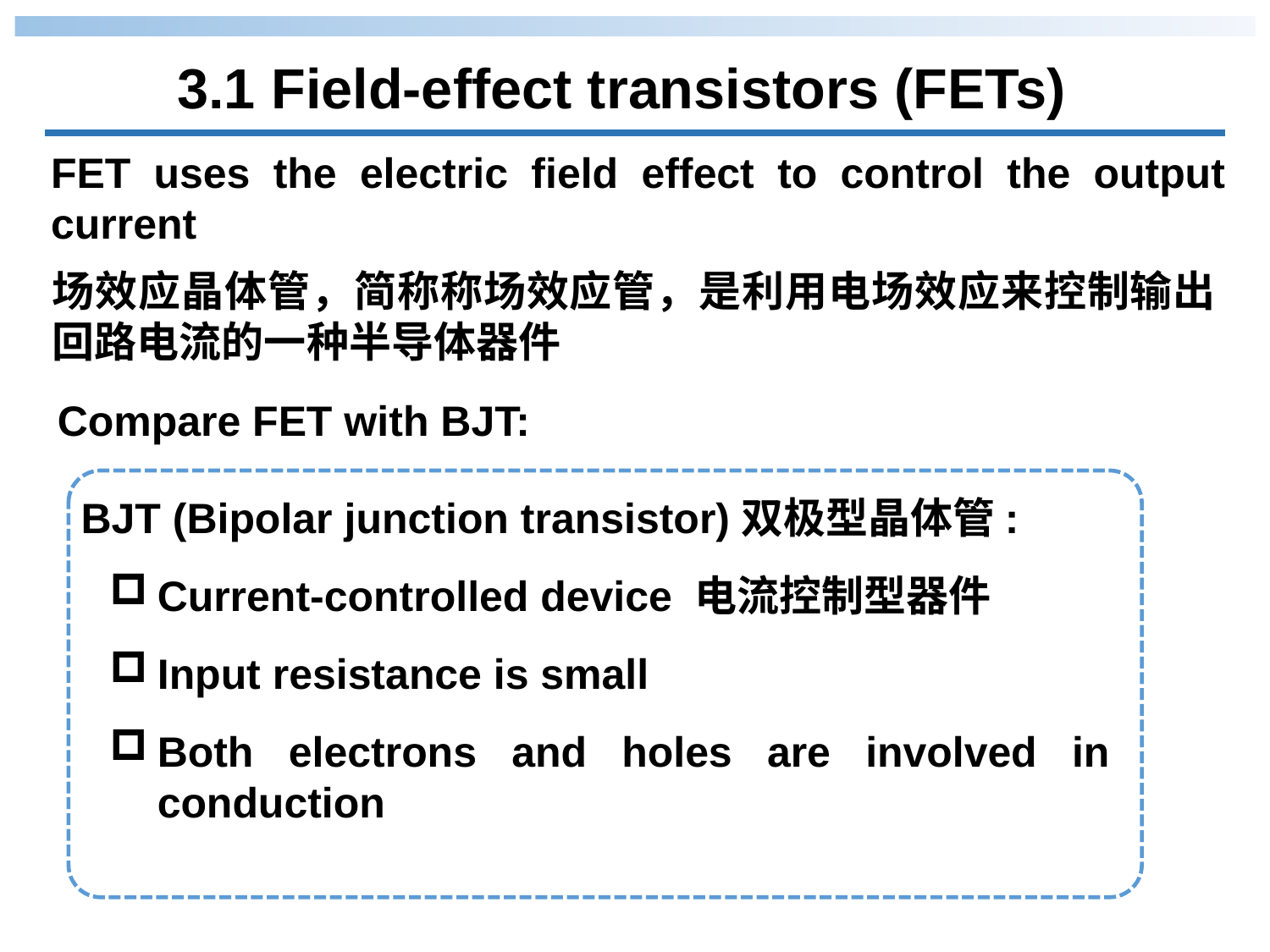

3.1 Field-effect transistors (FETs)

FET uses the electric field effect to control the output current
场效应晶体管，简称称场效应管，是利用电场效应来控制输出回路电流的一种半导体器件
Compare FET with BJT:

BJT (Bipolar junction transistor)双极型晶体管:
Current-controlled device 电流控制型器件
Input resistance is small
Both electrons and holes are involved in conduction